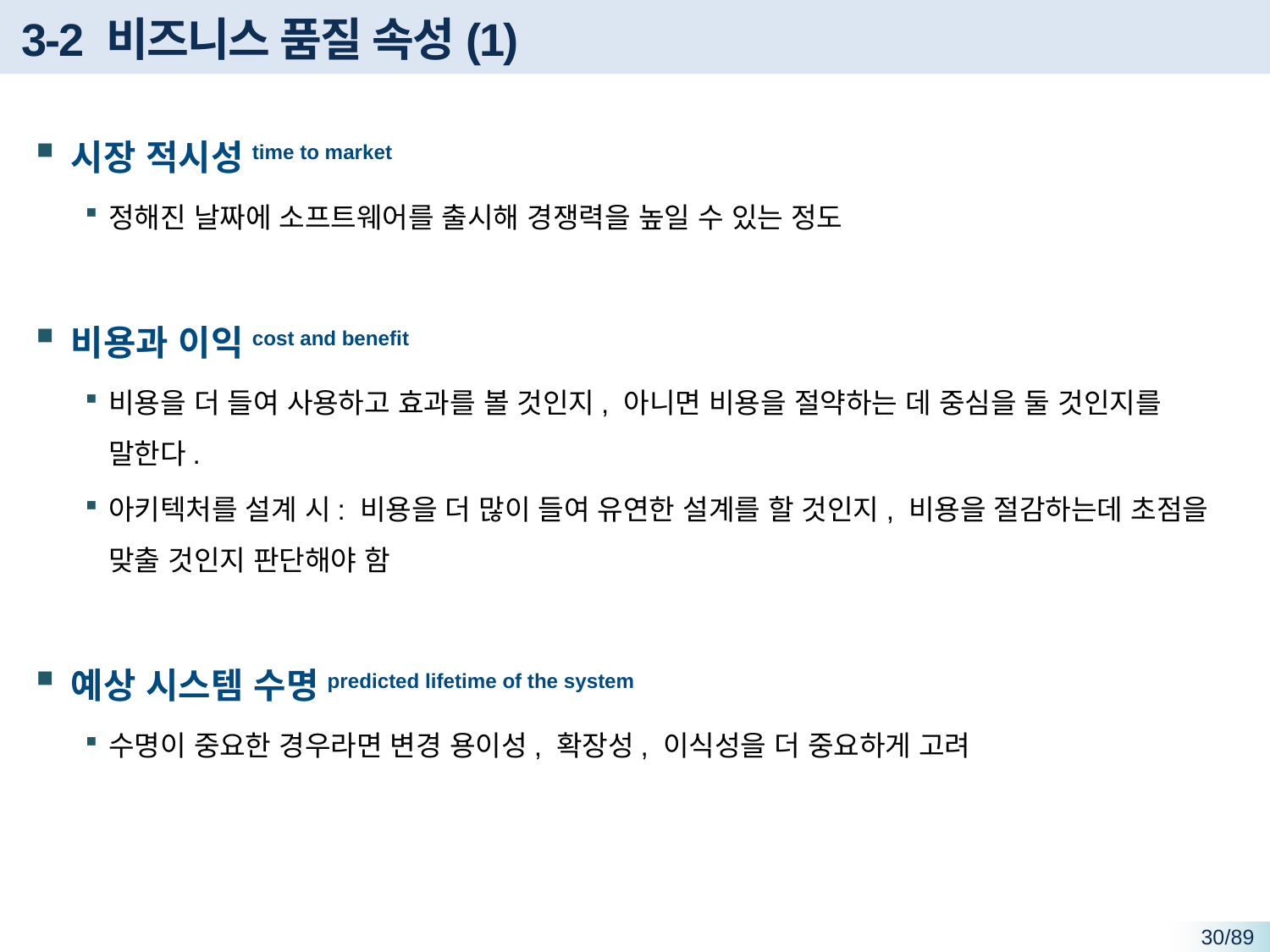

# 3-2 비즈니스 품질 속성(1)
시장 적시성time to market
정해진 날짜에 소프트웨어를 출시해 경쟁력을 높일 수 있는 정도

비용과 이익cost and benefit
비용을 더 들여 사용하고 효과를 볼 것인지, 아니면 비용을 절약하는 데 중심을 둘 것인지를 말한다.
아키텍처를 설계 시: 비용을 더 많이 들여 유연한 설계를 할 것인지, 비용을 절감하는데 초점을 맞출 것인지 판단해야 함

예상 시스템 수명predicted lifetime of the system
수명이 중요한 경우라면 변경 용이성, 확장성, 이식성을 더 중요하게 고려